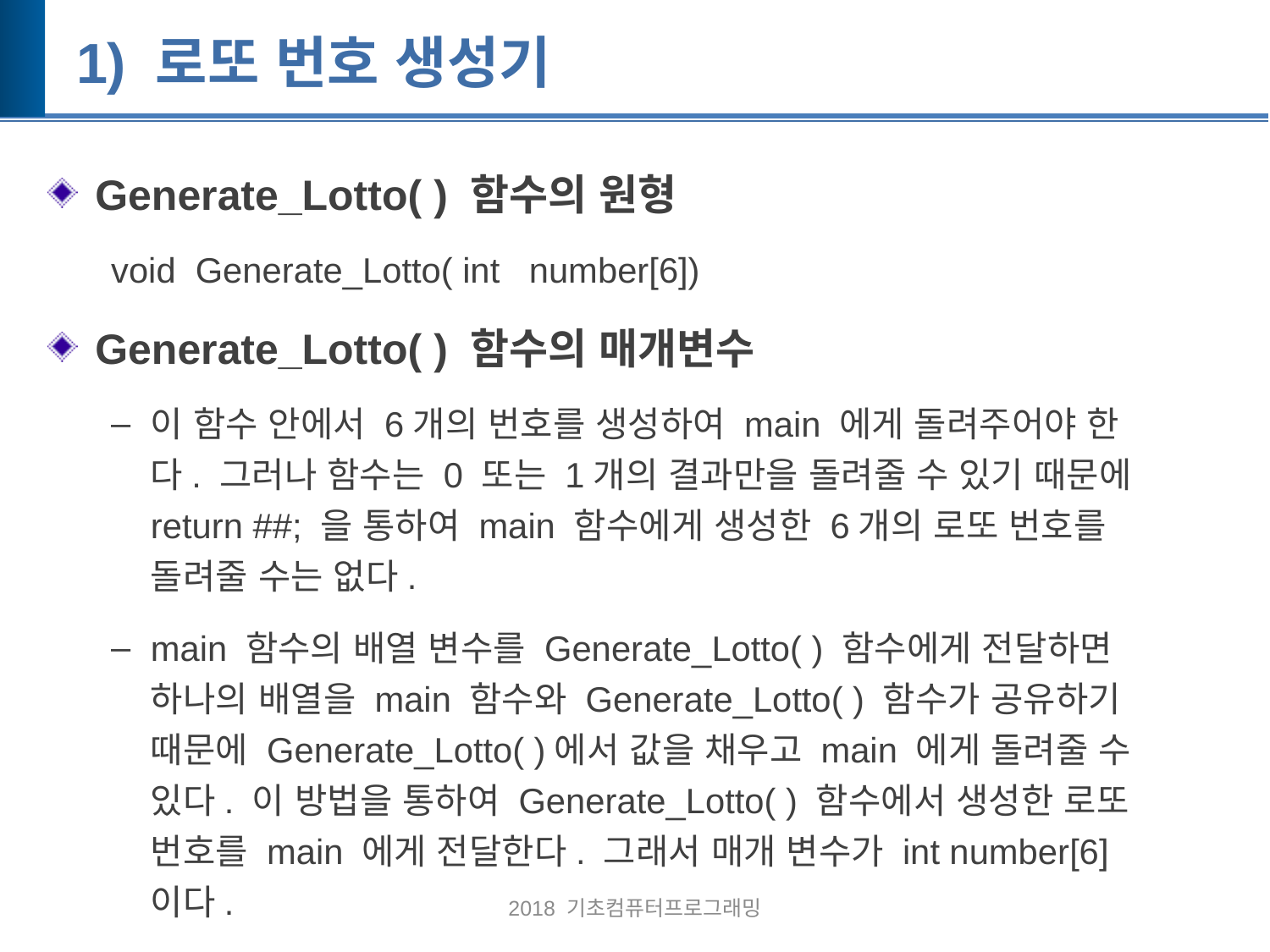

# 1) 로또 번호 생성기
Generate_Lotto( ) 함수의 원형
void  Generate_Lotto( int   number[6])
Generate_Lotto( ) 함수의 매개변수
이 함수 안에서 6개의 번호를 생성하여 main 에게 돌려주어야 한다. 그러나 함수는 0 또는 1개의 결과만을 돌려줄 수 있기 때문에 return ##; 을 통하여 main 함수에게 생성한 6개의 로또 번호를 돌려줄 수는 없다.
main 함수의 배열 변수를 Generate_Lotto( ) 함수에게 전달하면 하나의 배열을 main 함수와 Generate_Lotto( ) 함수가 공유하기 때문에 Generate_Lotto( )에서 값을 채우고 main 에게 돌려줄 수 있다. 이 방법을 통하여 Generate_Lotto( ) 함수에서 생성한 로또 번호를 main 에게 전달한다. 그래서 매개 변수가 int number[6] 이다.

2018 기초컴퓨터프로그래밍